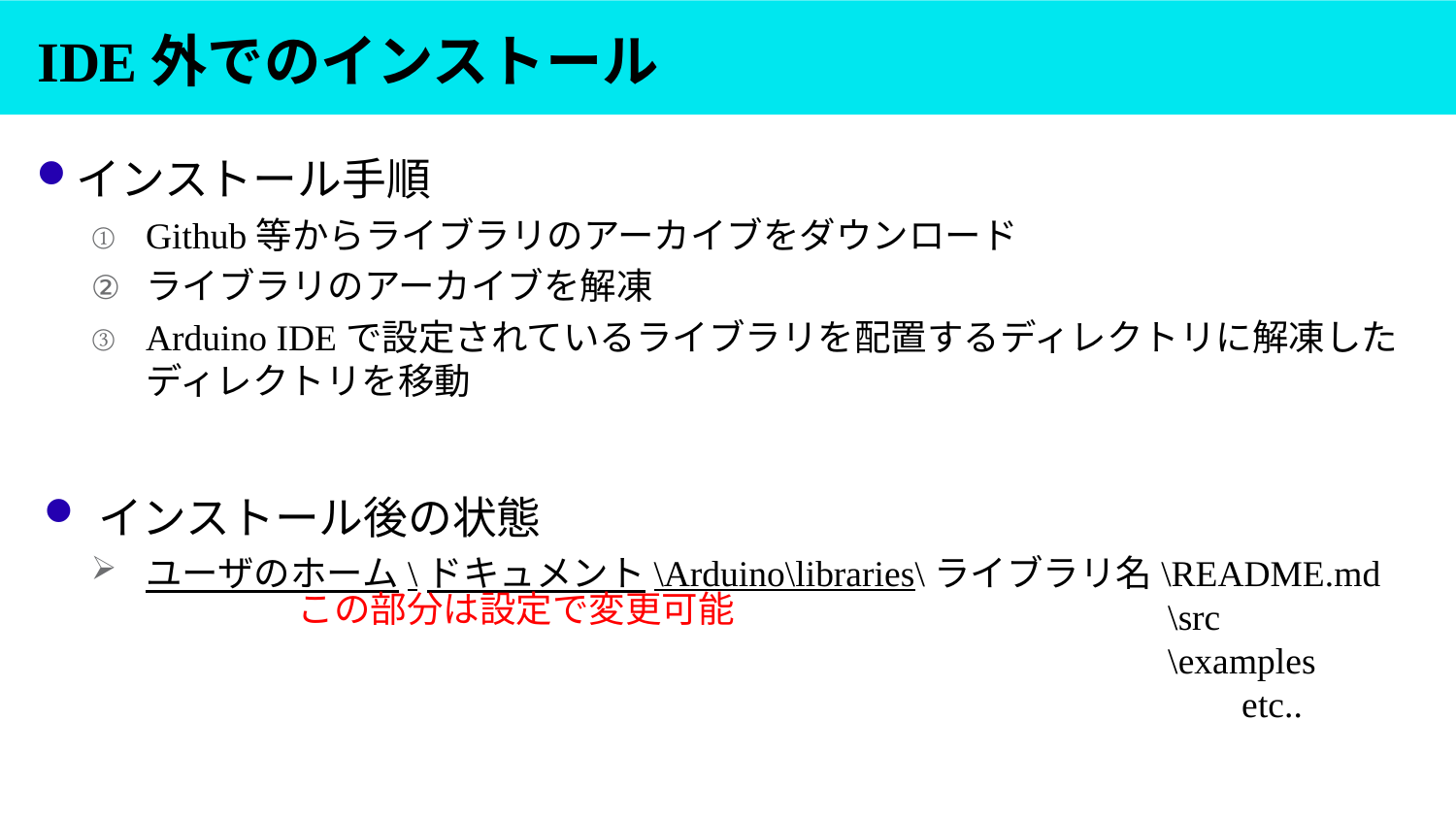

# IDE外でのインストール
インストール手順
Github等からライブラリのアーカイブをダウンロード
ライブラリのアーカイブを解凍
Arduino IDEで設定されているライブラリを配置するディレクトリに解凍したディレクトリを移動

インストール後の状態
ユーザのホーム\ドキュメント\Arduino\libraries\ライブラリ名\README.md
                                                                                                               \src
                                                                                                               \examples
                                                                                                                       etc..

この部分は設定で変更可能